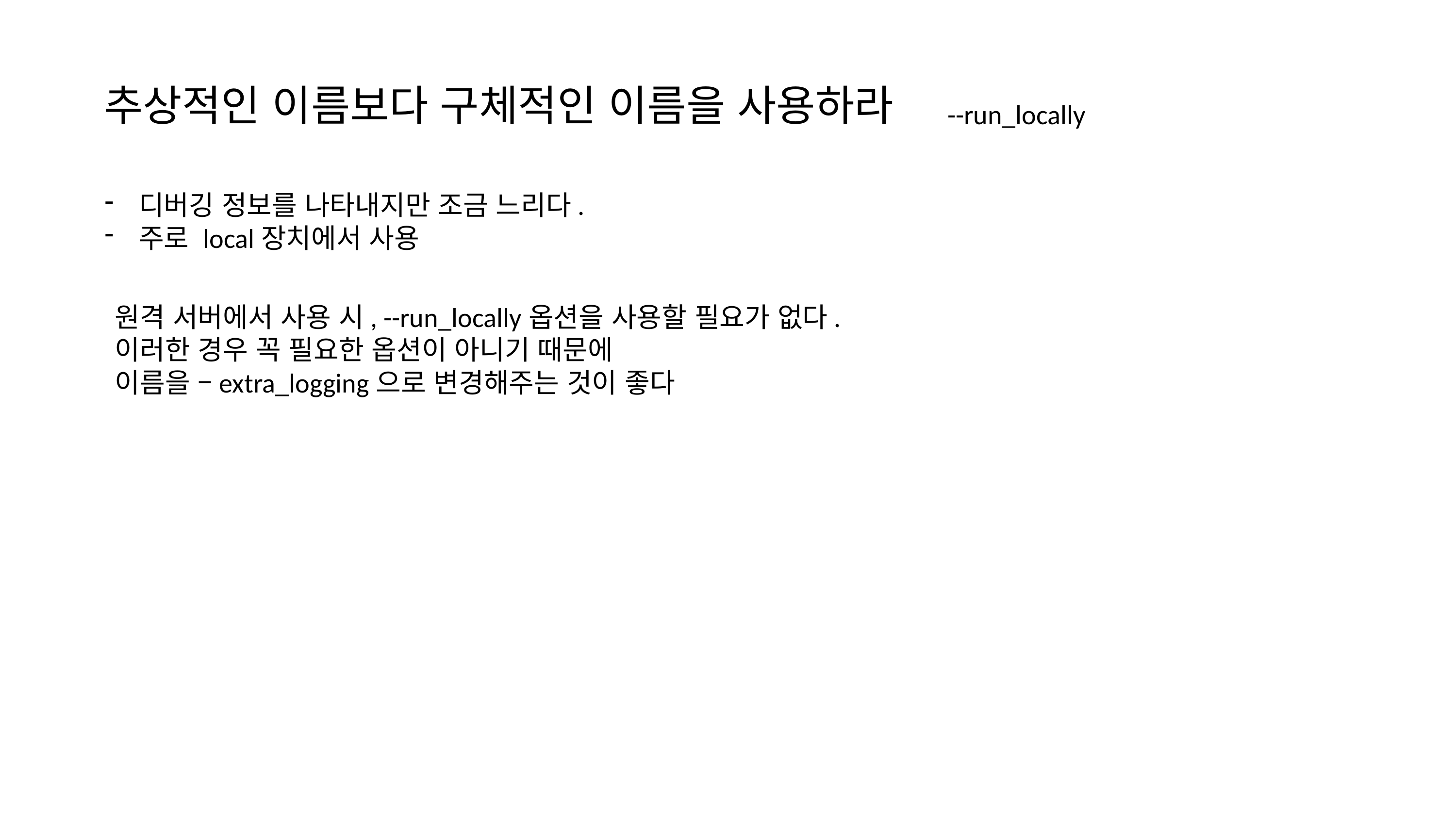

추상적인 이름보다 구체적인 이름을 사용하라
--run_locally
디버깅 정보를 나타내지만 조금 느리다.
주로 local장치에서 사용
원격 서버에서 사용 시, --run_locally옵션을 사용할 필요가 없다.
이러한 경우 꼭 필요한 옵션이 아니기 때문에
이름을 –extra_logging으로 변경해주는 것이 좋다